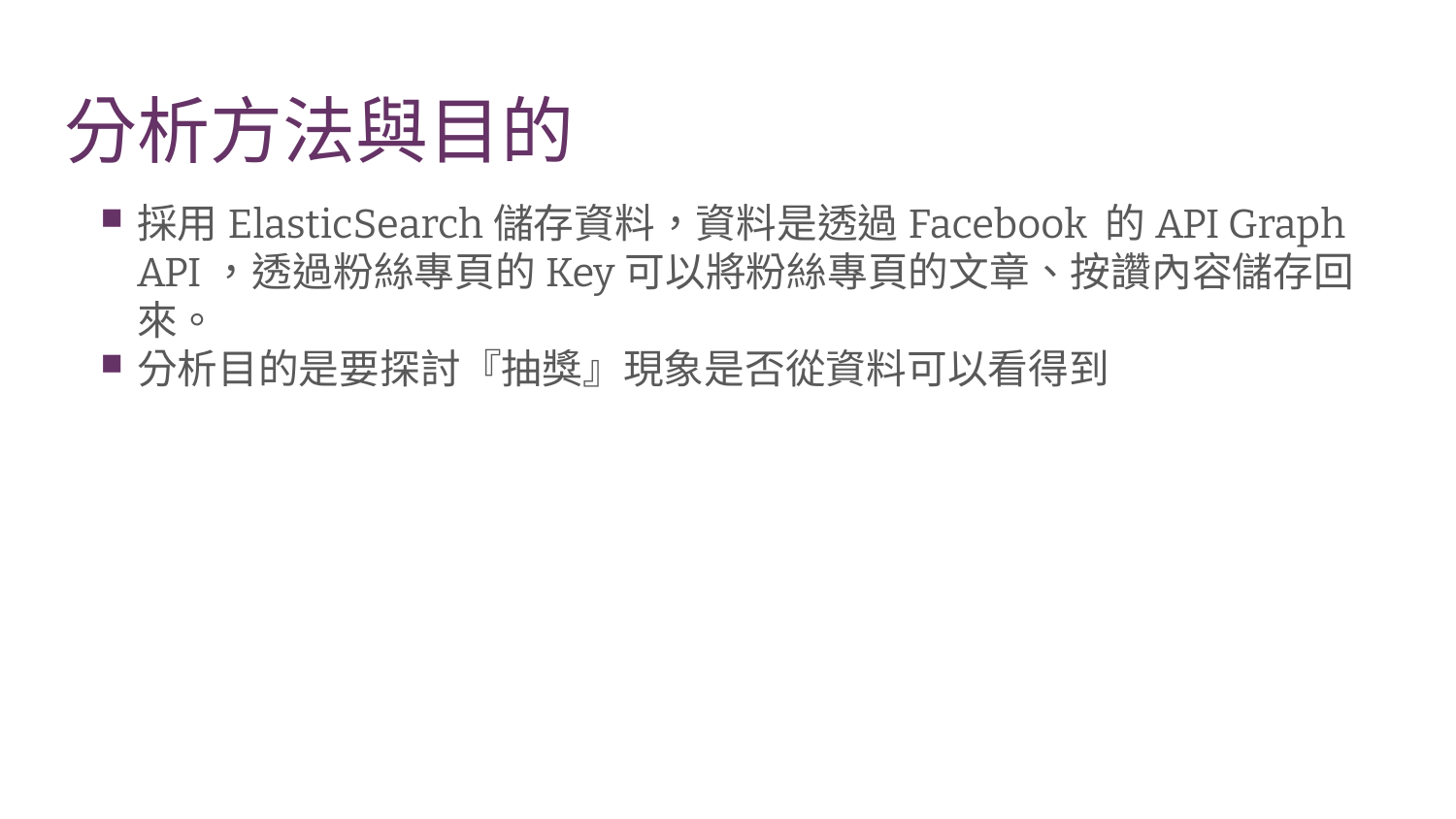

# 分析方法與目的
採用ElasticSearch儲存資料，資料是透過Facebook 的API Graph API，透過粉絲專頁的Key可以將粉絲專頁的文章、按讚內容儲存回來。
分析目的是要探討『抽獎』現象是否從資料可以看得到